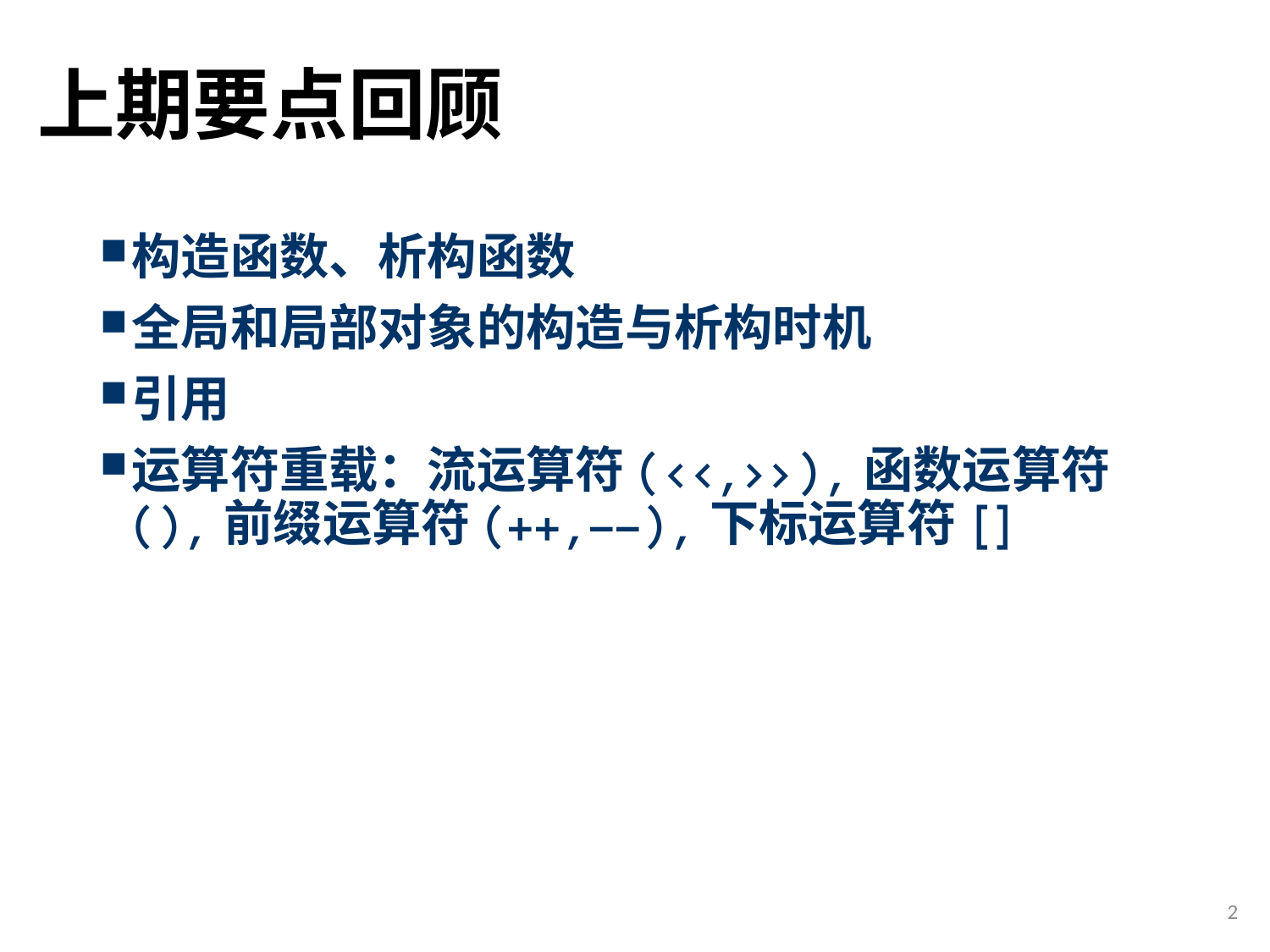

# 上期要点回顾
构造函数、析构函数
全局和局部对象的构造与析构时机
引用
运算符重载：流运算符(<<,>>),函数运算符(),前缀运算符(++,--),下标运算符[]
2